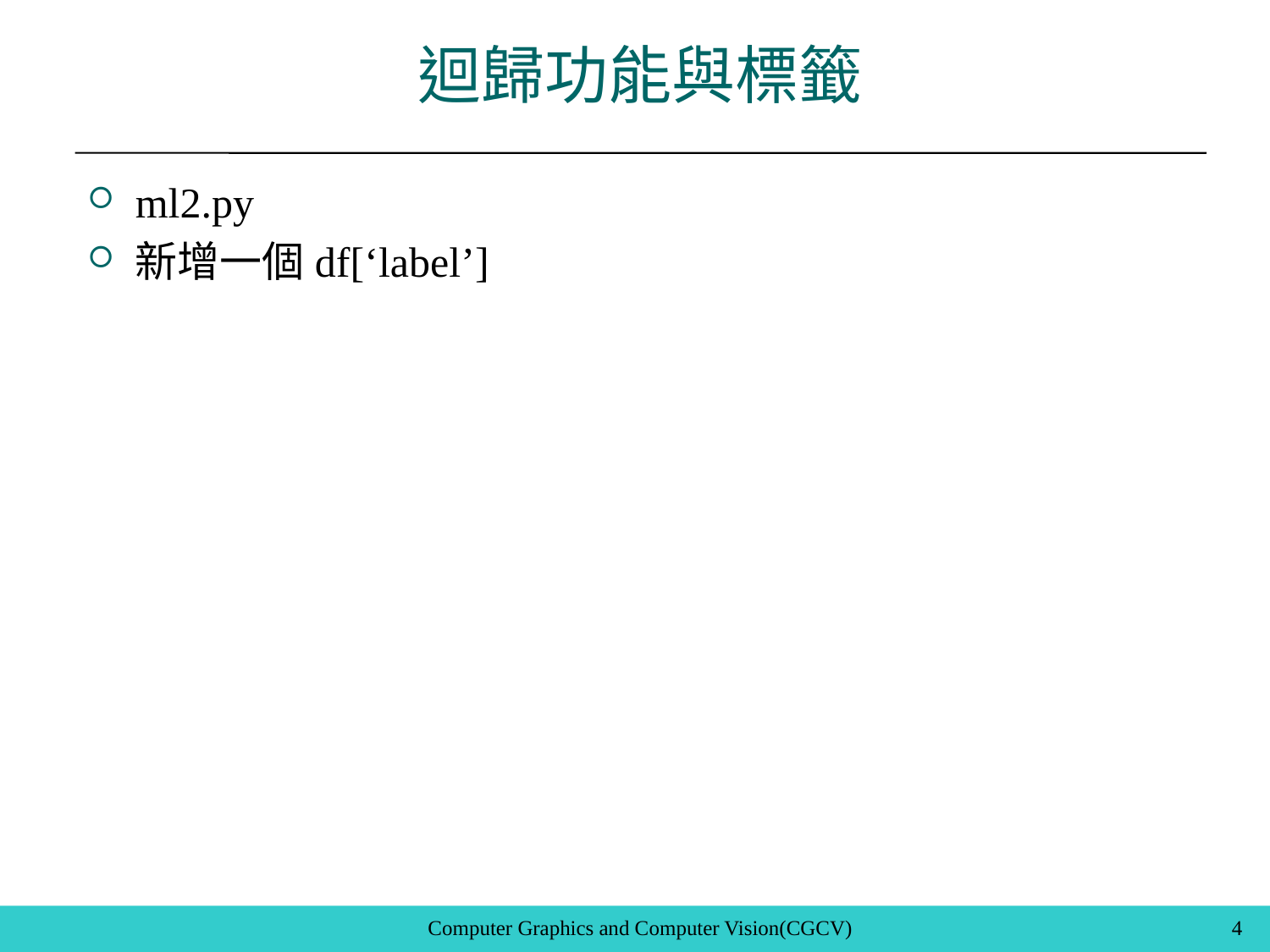

# 迴歸功能與標籤
ml2.py
新增一個df[‘label’]

Computer Graphics and Computer Vision(CGCV)
4